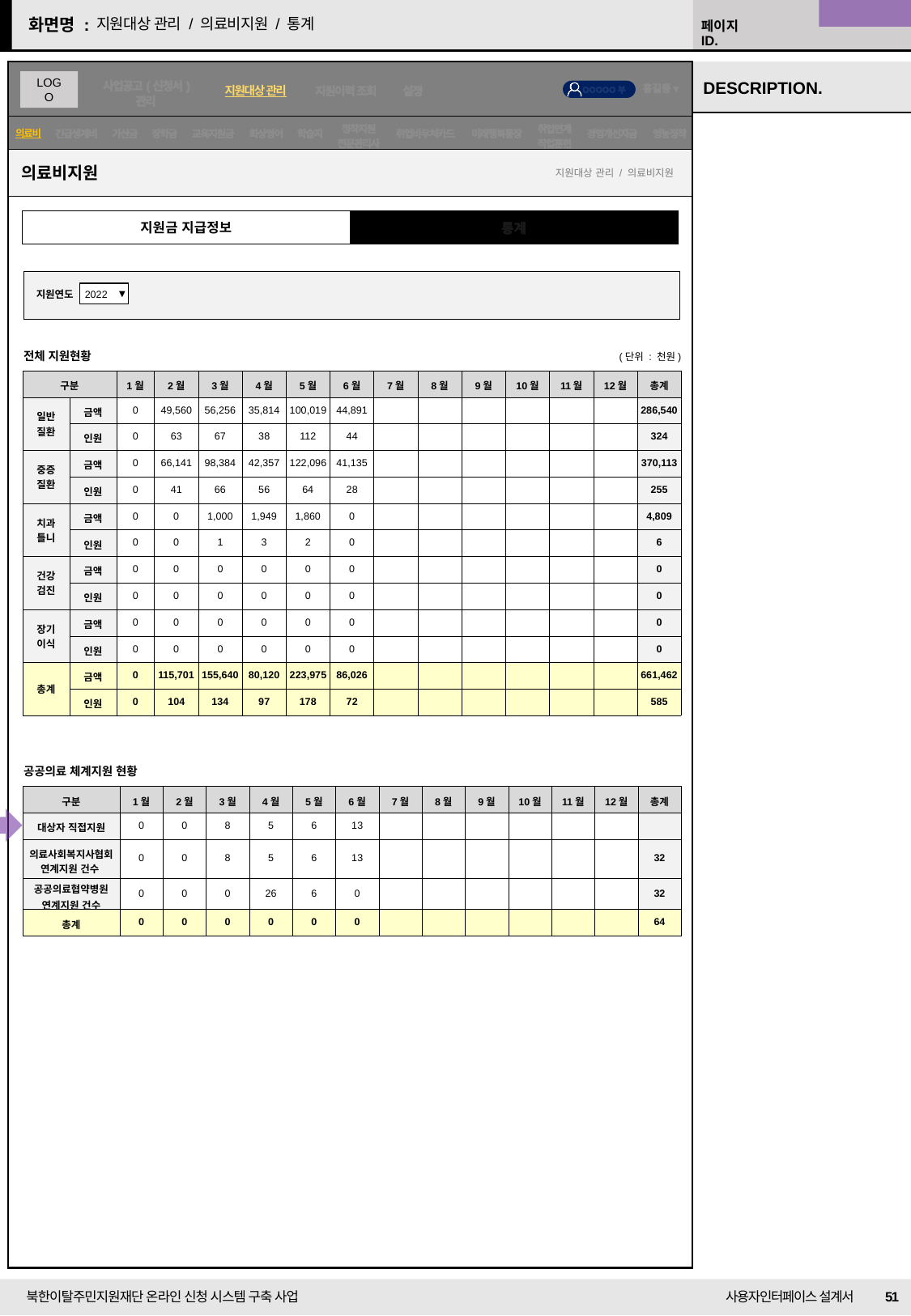

22/09/01 수정
지원대상 관리 / 의료비지원 / 통계

의료비
의료비지원
지원대상 관리 / 의료비지원
지원금 지급정보
통계

지원연도
2022

전체 지원현황
(단위 : 천원)
| 구분 |  | 1월 | 2월 | 3월 | 4월 | 5월 | 6월 | 7월 | 8월 | 9월 | 10월 | 11월 | 12월 | 총계 |
| --- | --- | --- | --- | --- | --- | --- | --- | --- | --- | --- | --- | --- | --- | --- |
| 일반 질환 | 금액 | 0 | 49,560 | 56,256 | 35,814 | 100,019 | 44,891 |  |  |  |  |  |  | 286,540 |
|  | 인원 | 0 | 63 | 67 | 38 | 112 | 44 |  |  |  |  |  |  | 324 |
| 중증 질환 | 금액 | 0 | 66,141 | 98,384 | 42,357 | 122,096 | 41,135 |  |  |  |  |  |  | 370,113 |
|  | 인원 | 0 | 41 | 66 | 56 | 64 | 28 |  |  |  |  |  |  | 255 |
| 치과 틀니 | 금액 | 0 | 0 | 1,000 | 1,949 | 1,860 | 0 |  |  |  |  |  |  | 4,809 |
|  | 인원 | 0 | 0 | 1 | 3 | 2 | 0 |  |  |  |  |  |  | 6 |
| 건강 검진 | 금액 | 0 | 0 | 0 | 0 | 0 | 0 |  |  |  |  |  |  | 0 |
|  | 인원 | 0 | 0 | 0 | 0 | 0 | 0 |  |  |  |  |  |  | 0 |
| 장기 이식 | 금액 | 0 | 0 | 0 | 0 | 0 | 0 |  |  |  |  |  |  | 0 |
| 장기 이식 | 인원 | 0 | 0 | 0 | 0 | 0 | 0 |  |  |  |  |  |  | 0 |
| 총계 | 금액 | 0 | 115,701 | 155,640 | 80,120 | 223,975 | 86,026 |  |  |  |  |  |  | 661,462 |
|  | 인원 | 0 | 104 | 134 | 97 | 178 | 72 |  |  |  |  |  |  | 585 |
공공의료 체계지원 현황

| 구분 | 1월 | 2월 | 3월 | 4월 | 5월 | 6월 | 7월 | 8월 | 9월 | 10월 | 11월 | 12월 | 총계 |
| --- | --- | --- | --- | --- | --- | --- | --- | --- | --- | --- | --- | --- | --- |
| 대상자 직접지원 | 0 | 0 | 8 | 5 | 6 | 13 |  |  |  |  |  |  |  |
| 의료사회복지사협회 연계지원 건수 | 0 | 0 | 8 | 5 | 6 | 13 |  |  |  |  |  |  | 32 |
| 공공의료협약병원 연계지원 건수 | 0 | 0 | 0 | 26 | 6 | 0 |  |  |  |  |  |  | 32 |
| 총계 | 0 | 0 | 0 | 0 | 0 | 0 |  |  |  |  |  |  | 64 |
51